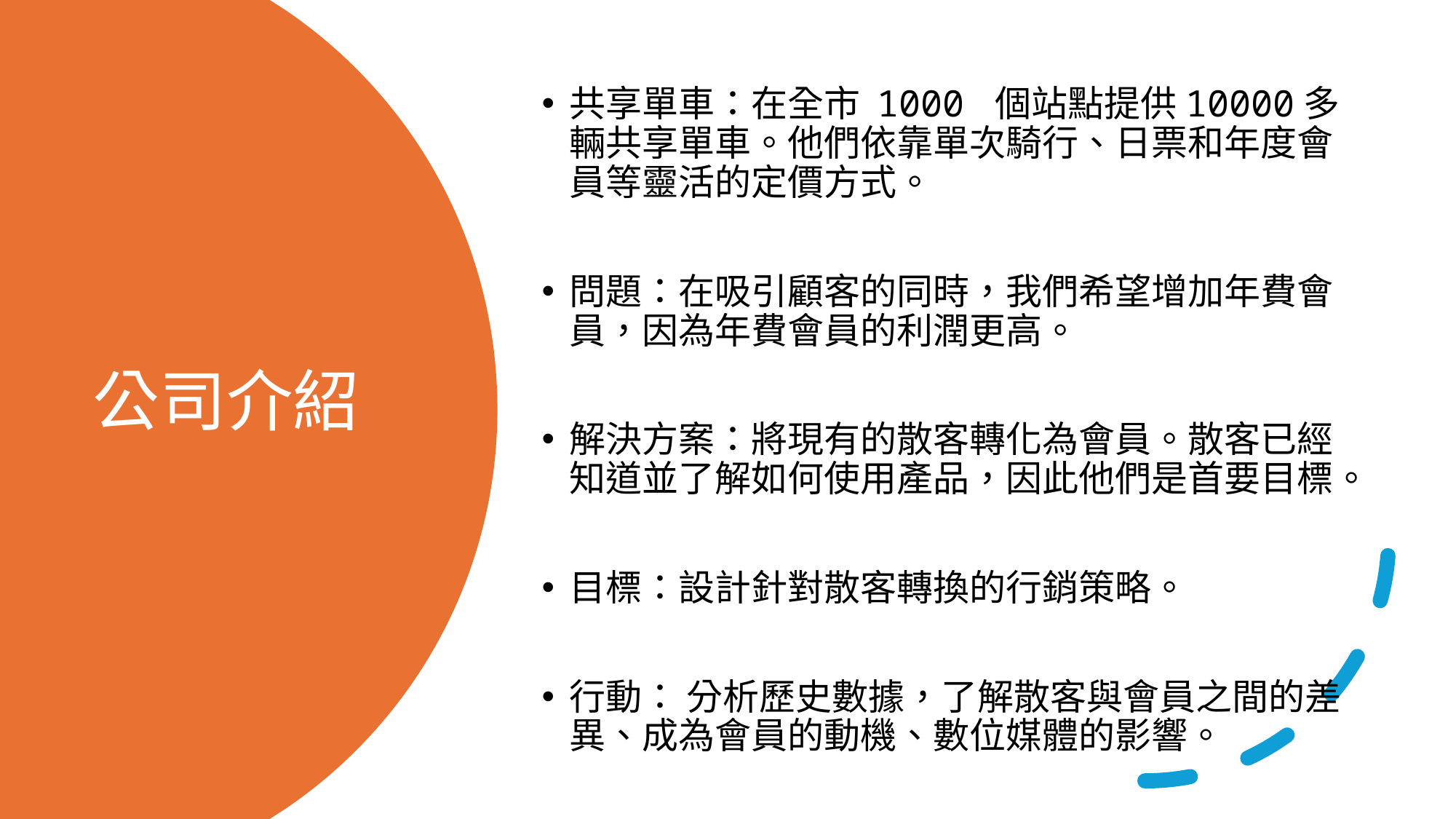

共享單車：在全市 1000 個站點提供10000多輛共享單車。他們依靠單次騎行、日票和年度會員等靈活的定價方式。

問題：在吸引顧客的同時，我們希望增加年費會員，因為年費會員的利潤更高。

解決方案：將現有的散客轉化為會員。散客已經知道並了解如何使用產品，因此他們是首要目標。

目標：設計針對散客轉換的行銷策略。

行動： 分析歷史數據，了解散客與會員之間的差異、成為會員的動機、數位媒體的影響。
# 公司介紹